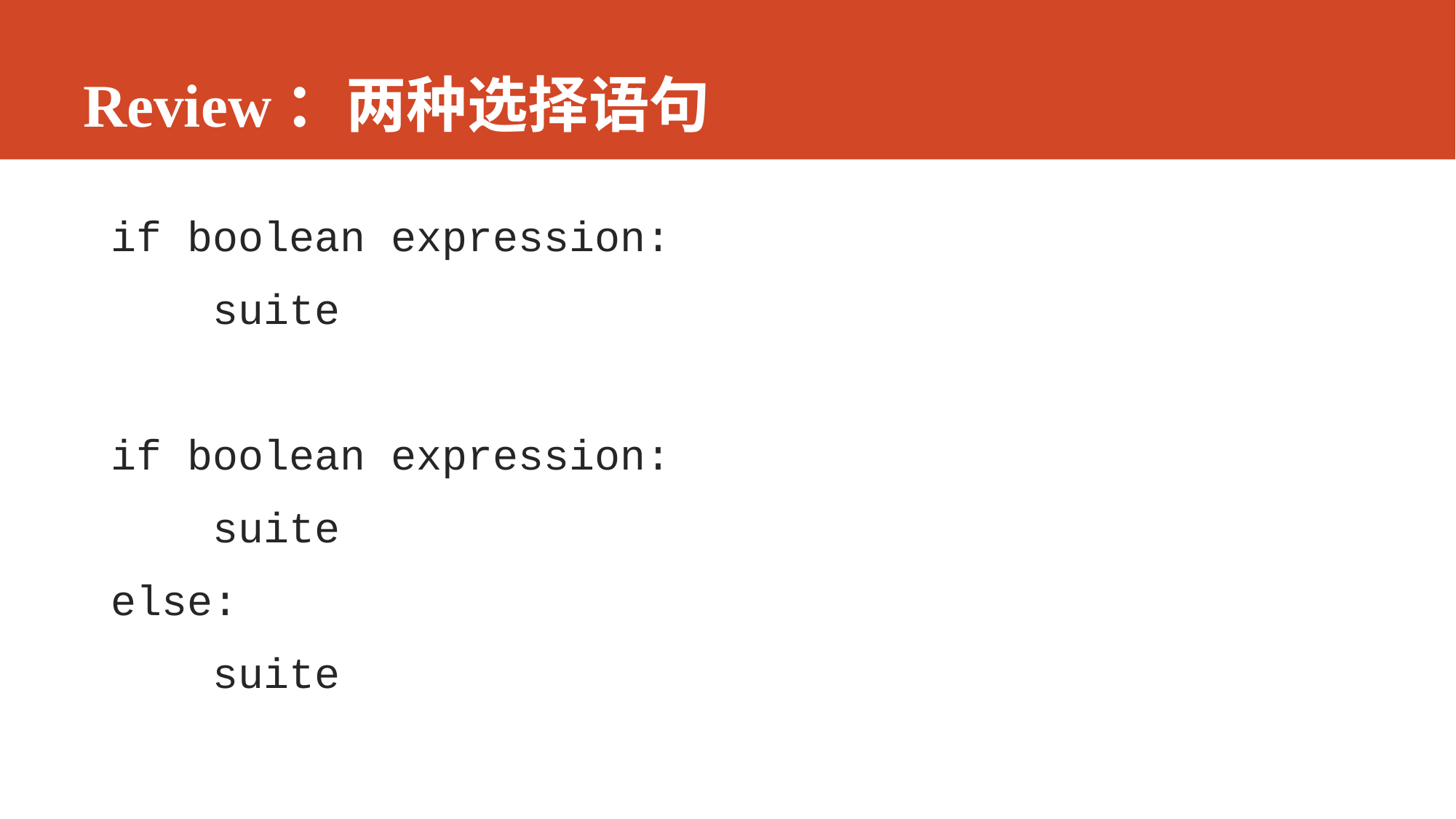

# Review：两种选择语句
if boolean expression:
    suite

if boolean expression:
    suite
else:
    suite